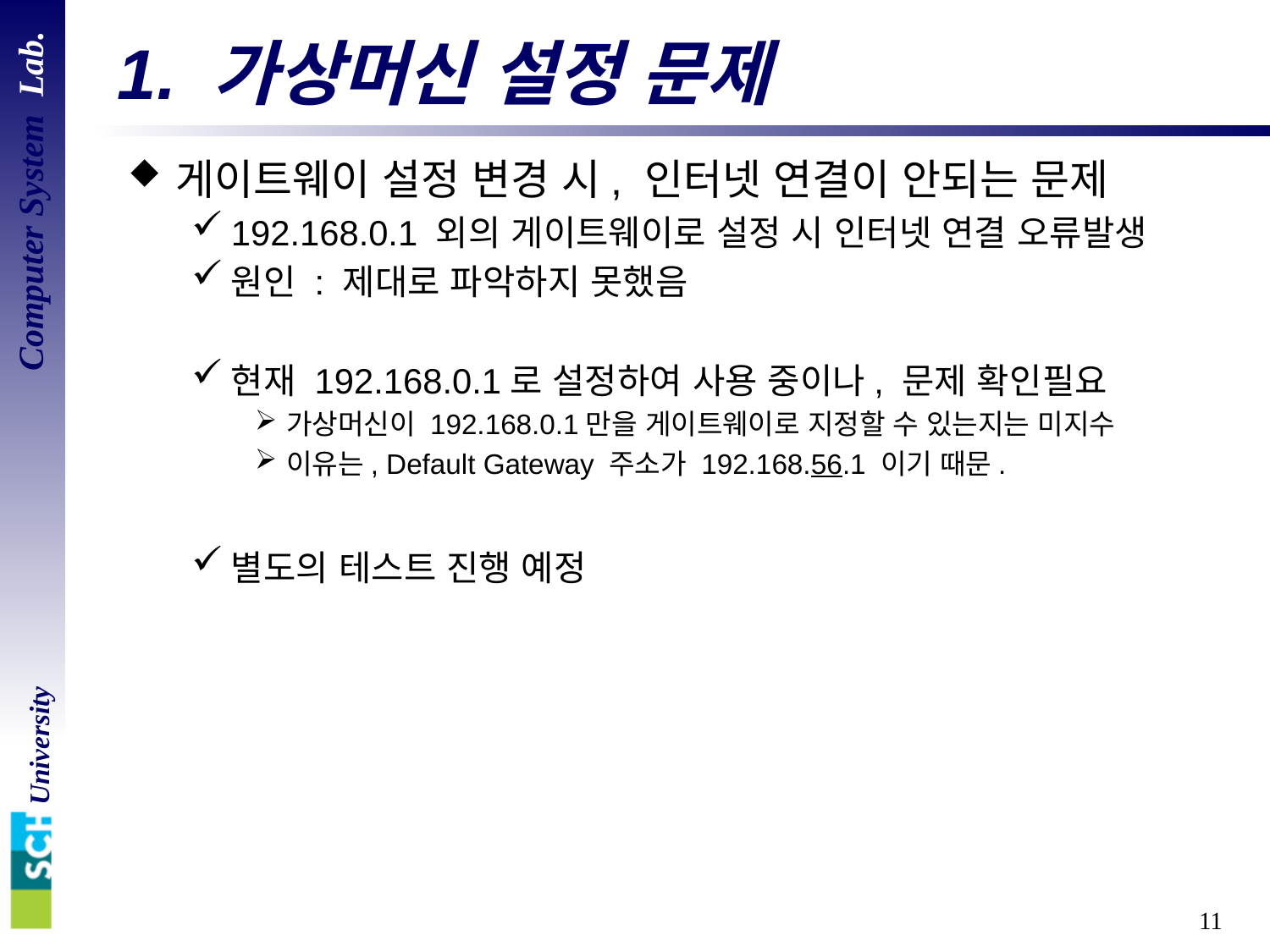

# 1. 가상머신 설정 문제
게이트웨이 설정 변경 시, 인터넷 연결이 안되는 문제
192.168.0.1 외의 게이트웨이로 설정 시 인터넷 연결 오류발생
원인 : 제대로 파악하지 못했음

현재 192.168.0.1로 설정하여 사용 중이나, 문제 확인필요
가상머신이 192.168.0.1만을 게이트웨이로 지정할 수 있는지는 미지수
이유는, Default Gateway 주소가 192.168.56.1 이기 때문.

별도의 테스트 진행 예정